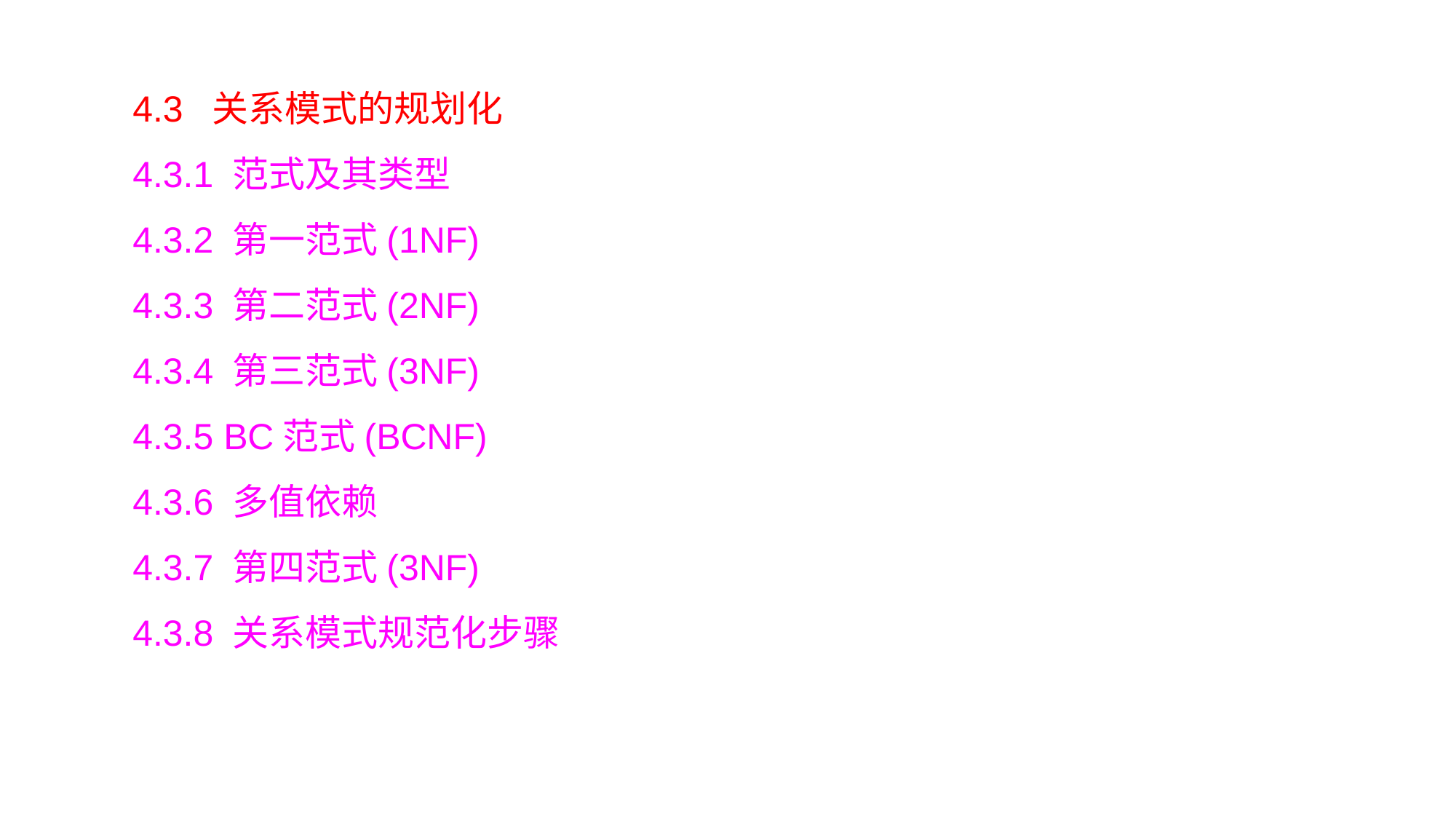

4.3  关系模式的规划化
4.3.1 范式及其类型
4.3.2 第一范式(1NF)
4.3.3 第二范式(2NF)
4.3.4 第三范式(3NF)
4.3.5 BC范式(BCNF)
4.3.6 多值依赖
4.3.7 第四范式(3NF)
4.3.8 关系模式规范化步骤